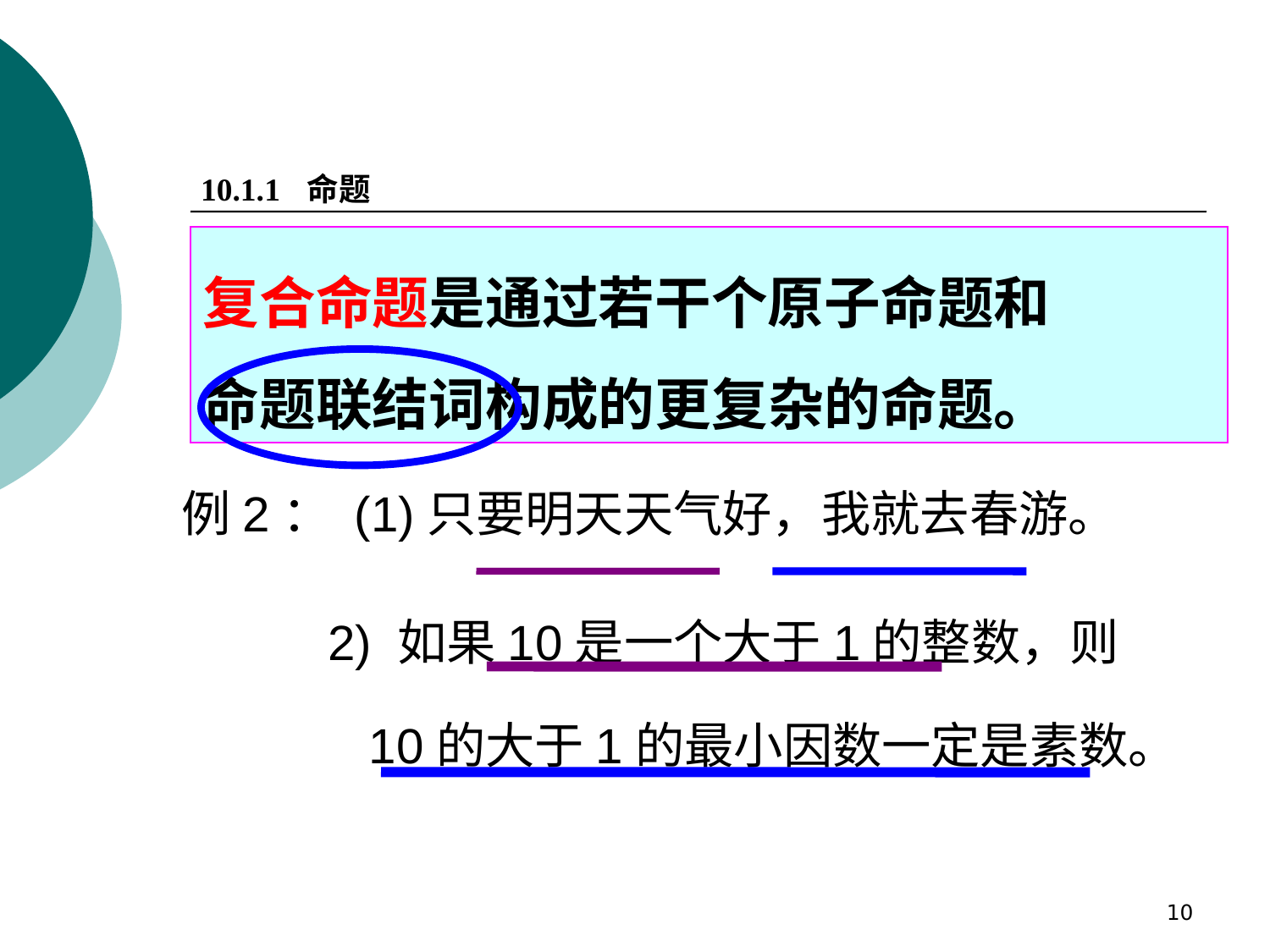

10.1.1 命题
复合命题是通过若干个原子命题和
命题联结词构成的更复杂的命题。

例2： (1)只要明天天气好，我就去春游。
2) 如果10是一个大于1的整数，则
   10的大于1的最小因数一定是素数。

10